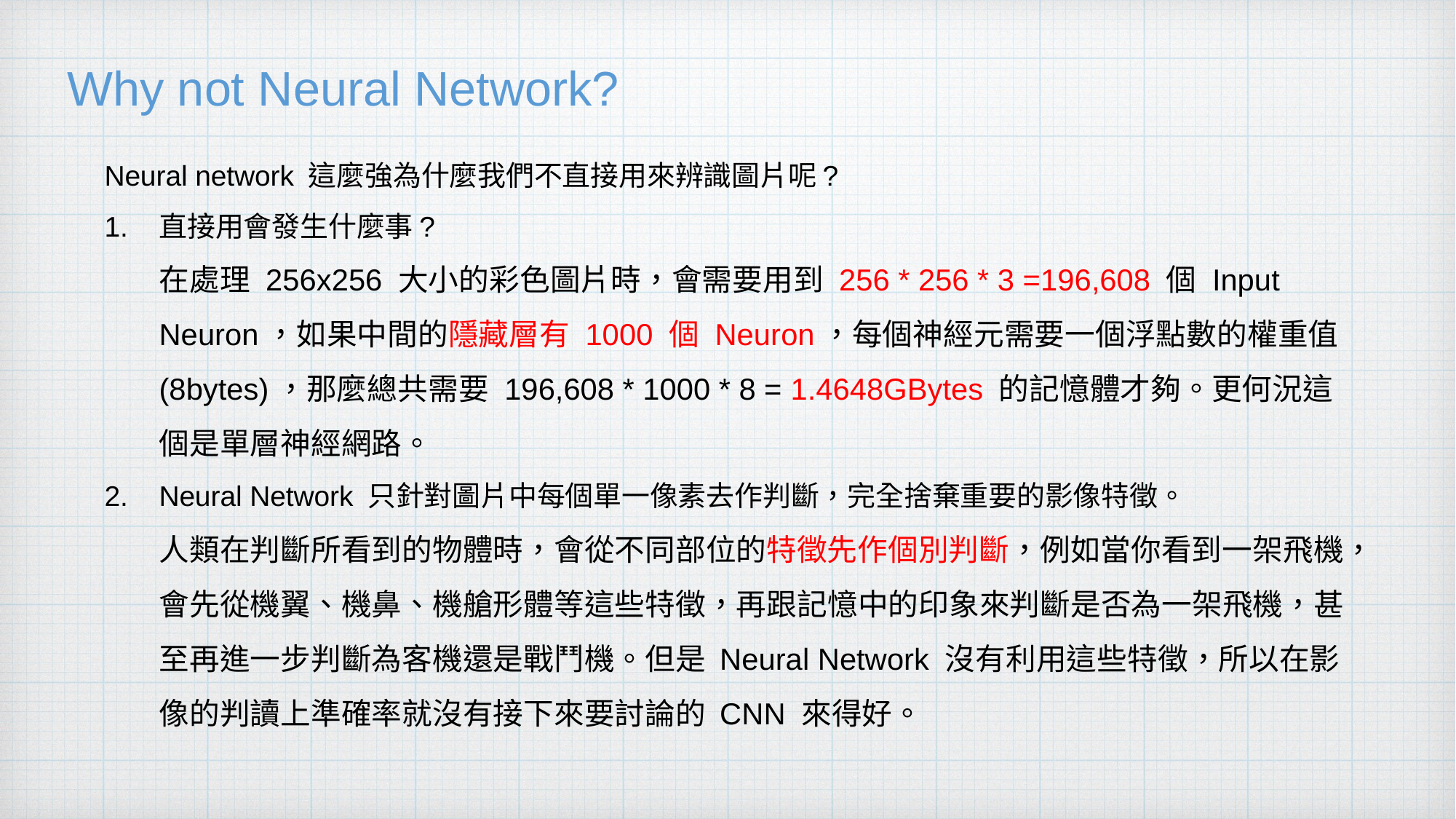

# Why not Neural Network?
Neural network 這麼強為什麼我們不直接用來辨識圖片呢?
直接用會發生什麼事?
在處理 256x256 大小的彩色圖片時，會需要用到 256 * 256 * 3 =196,608 個 Input Neuron，如果中間的隱藏層有 1000 個 Neuron，每個神經元需要一個浮點數的權重值 (8bytes)，那麼總共需要 196,608 * 1000 * 8 = 1.4648GBytes 的記憶體才夠。更何況這個是單層神經網路。
Neural Network 只針對圖片中每個單一像素去作判斷，完全捨棄重要的影像特徵。
人類在判斷所看到的物體時，會從不同部位的特徵先作個別判斷，例如當你看到一架飛機，會先從機翼、機鼻、機艙形體等這些特徵，再跟記憶中的印象來判斷是否為一架飛機，甚至再進一步判斷為客機還是戰鬥機。但是 Neural Network 沒有利用這些特徵，所以在影像的判讀上準確率就沒有接下來要討論的 CNN 來得好。